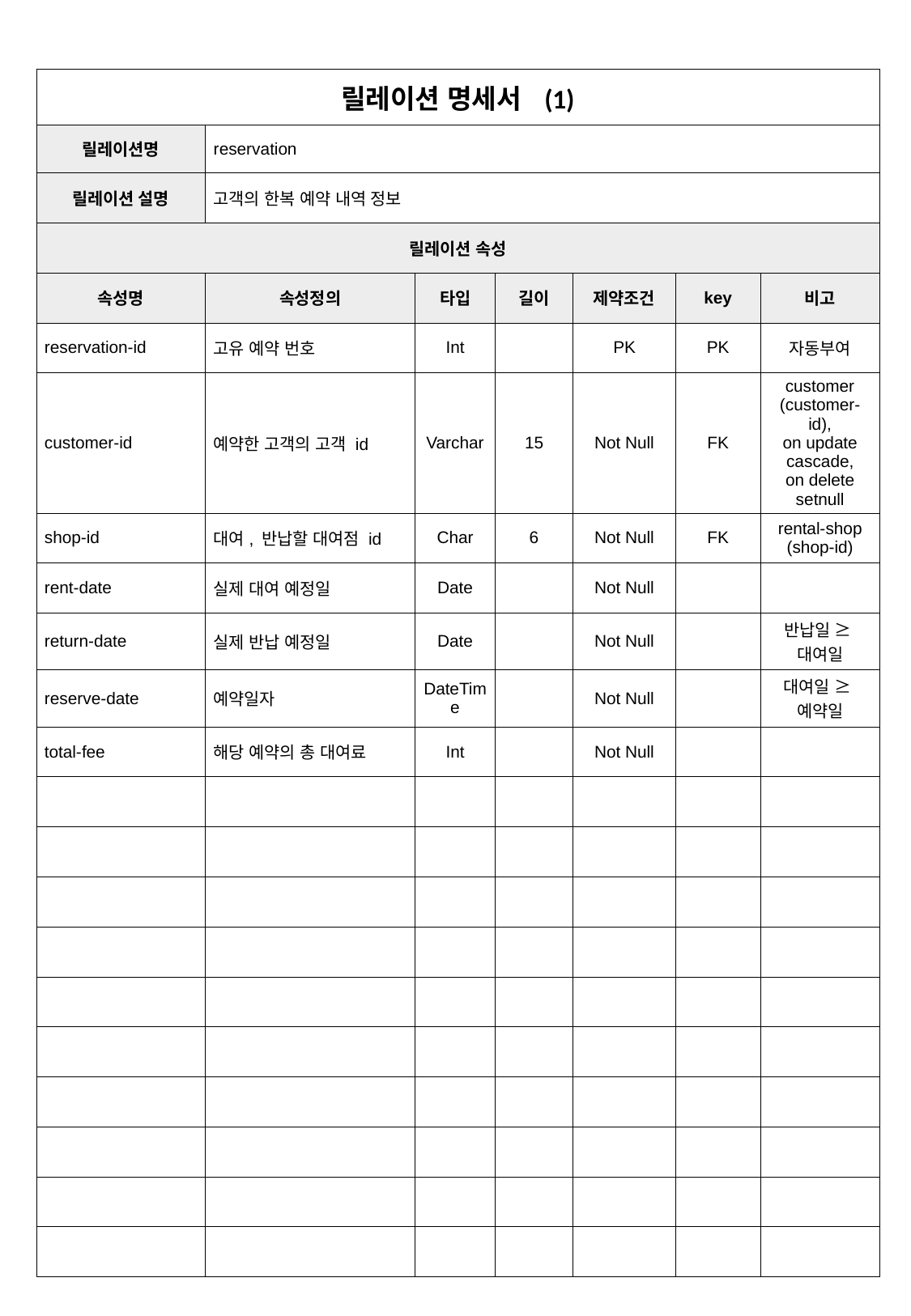

| 릴레이션 명세서 (1) |  |  |  |  |  |  |
| --- | --- | --- | --- | --- | --- | --- |
| 릴레이션명 | reservation |  |  |  |  |  |
| 릴레이션 설명 | 고객의 한복 예약 내역 정보 |  |  |  |  |  |
| 릴레이션 속성 |  |  |  |  |  |  |
| 속성명 | 속성정의 | 타입 | 길이 | 제약조건 | key | 비고 |
| reservation-id | 고유 예약 번호 | Int |  | PK | PK | 자동부여 |
| customer-id | 예약한 고객의 고객 id | Varchar | 15 | Not Null | FK | customer (customer-id), on update cascade, on delete setnull |
| shop-id | 대여, 반납할 대여점 id | Char | 6 | Not Null | FK | rental-shop (shop-id) |
| rent-date | 실제 대여 예정일 | Date |  | Not Null |  |  |
| return-date | 실제 반납 예정일 | Date |  | Not Null |  | 반납일 ≥ 대여일 |
| reserve-date | 예약일자 | DateTime |  | Not Null |  | 대여일 ≥ 예약일 |
| total-fee | 해당 예약의 총 대여료 | Int |  | Not Null |  |  |
|  |  |  |  |  |  |  |
|  |  |  |  |  |  |  |
|  |  |  |  |  |  |  |
|  |  |  |  |  |  |  |
|  |  |  |  |  |  |  |
|  |  |  |  |  |  |  |
|  |  |  |  |  |  |  |
|  |  |  |  |  |  |  |
|  |  |  |  |  |  |  |
|  |  |  |  |  |  |  |